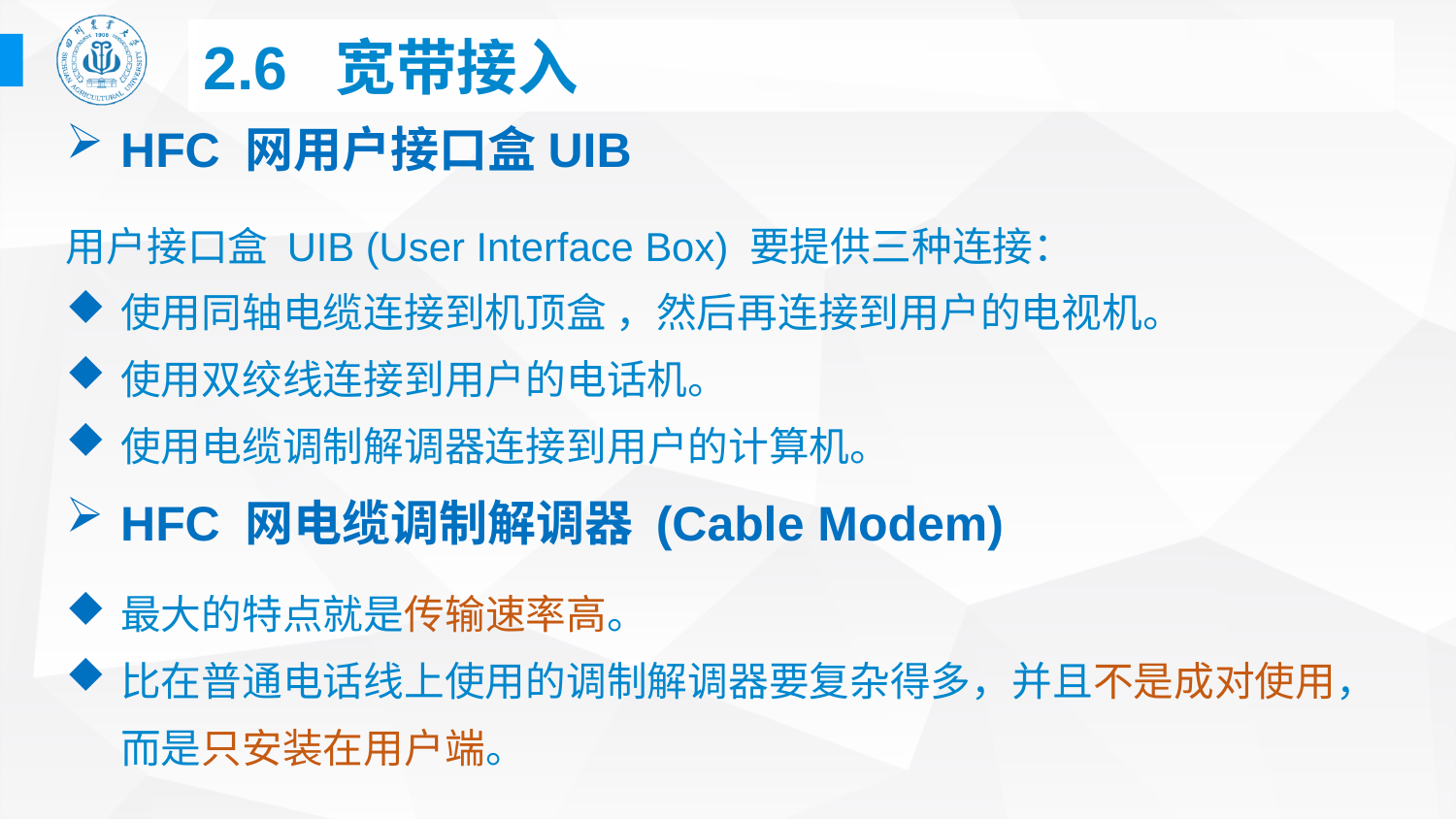

# 2.6  宽带接入
HFC 网用户接口盒UIB
用户接口盒 UIB (User Interface Box) 要提供三种连接：
使用同轴电缆连接到机顶盒 ，然后再连接到用户的电视机。
使用双绞线连接到用户的电话机。
使用电缆调制解调器连接到用户的计算机。
HFC 网电缆调制解调器 (Cable Modem)
最大的特点就是传输速率高。
比在普通电话线上使用的调制解调器要复杂得多，并且不是成对使用，而是只安装在用户端。